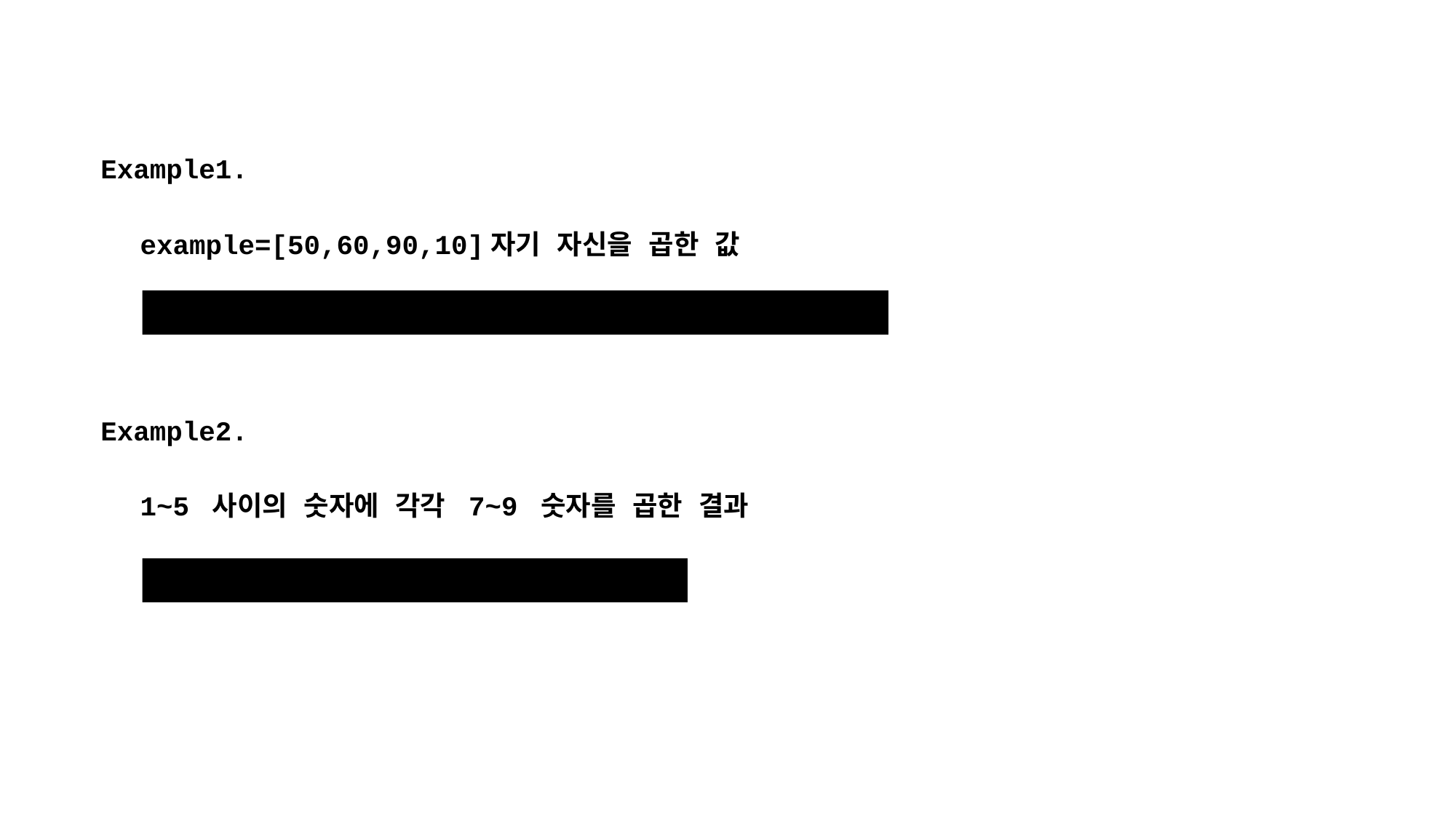

Example1.
example=[50,60,90,10]자기 자신을 곱한 값
print([x*y for x,y in zip(example,example)])
Example2.
1~5 사이의 숫자에 각각 7~9 숫자를 곱한 결과
[i*j for i in range(1,6) for j in range(7,10)]